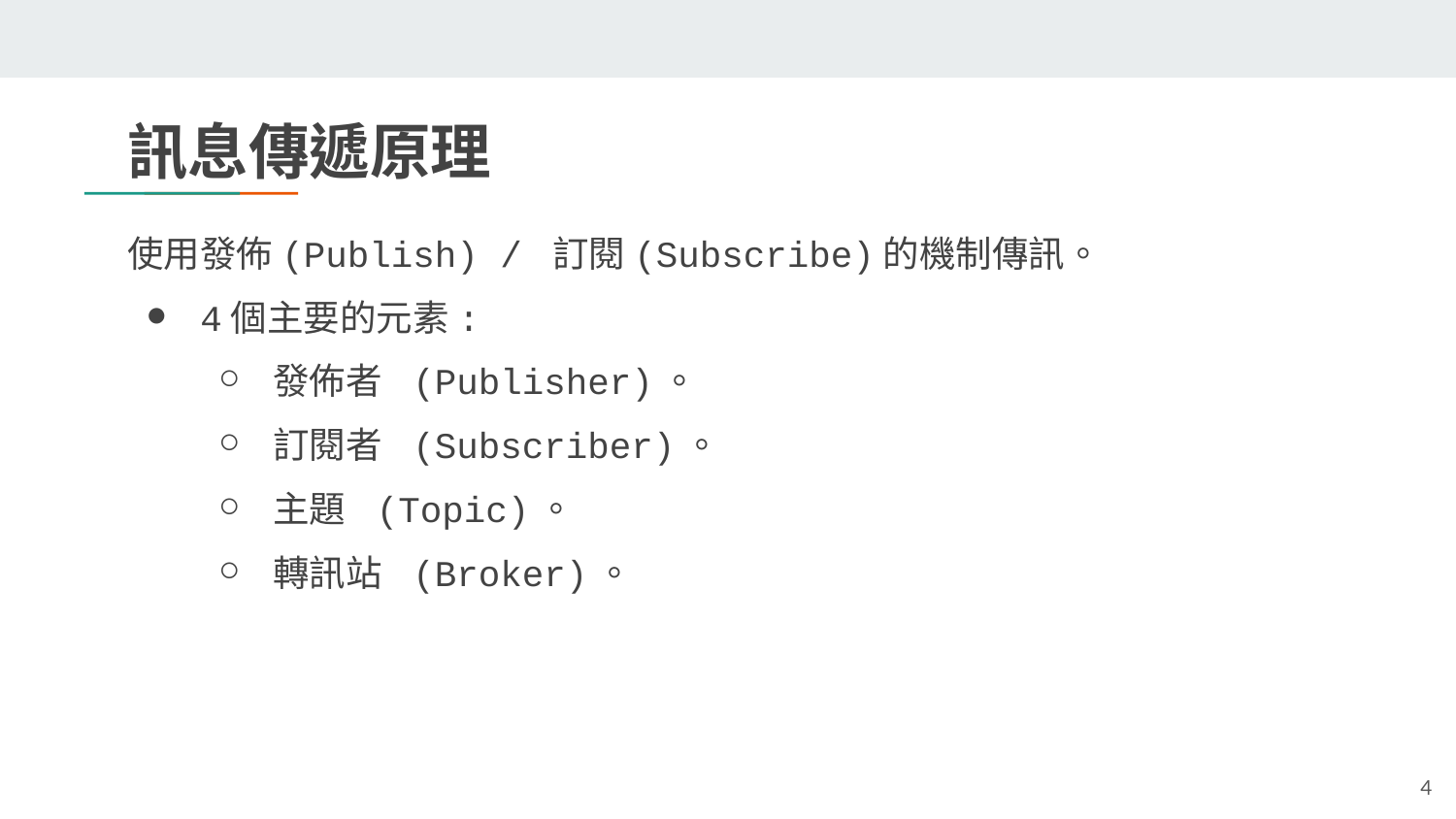

訊息傳遞原理
使用發佈(Publish) / 訂閱(Subscribe)的機制傳訊。
4個主要的元素:
發佈者 (Publisher)。
訂閱者 (Subscriber)。
主題 (Topic)。
轉訊站 (Broker)。
4